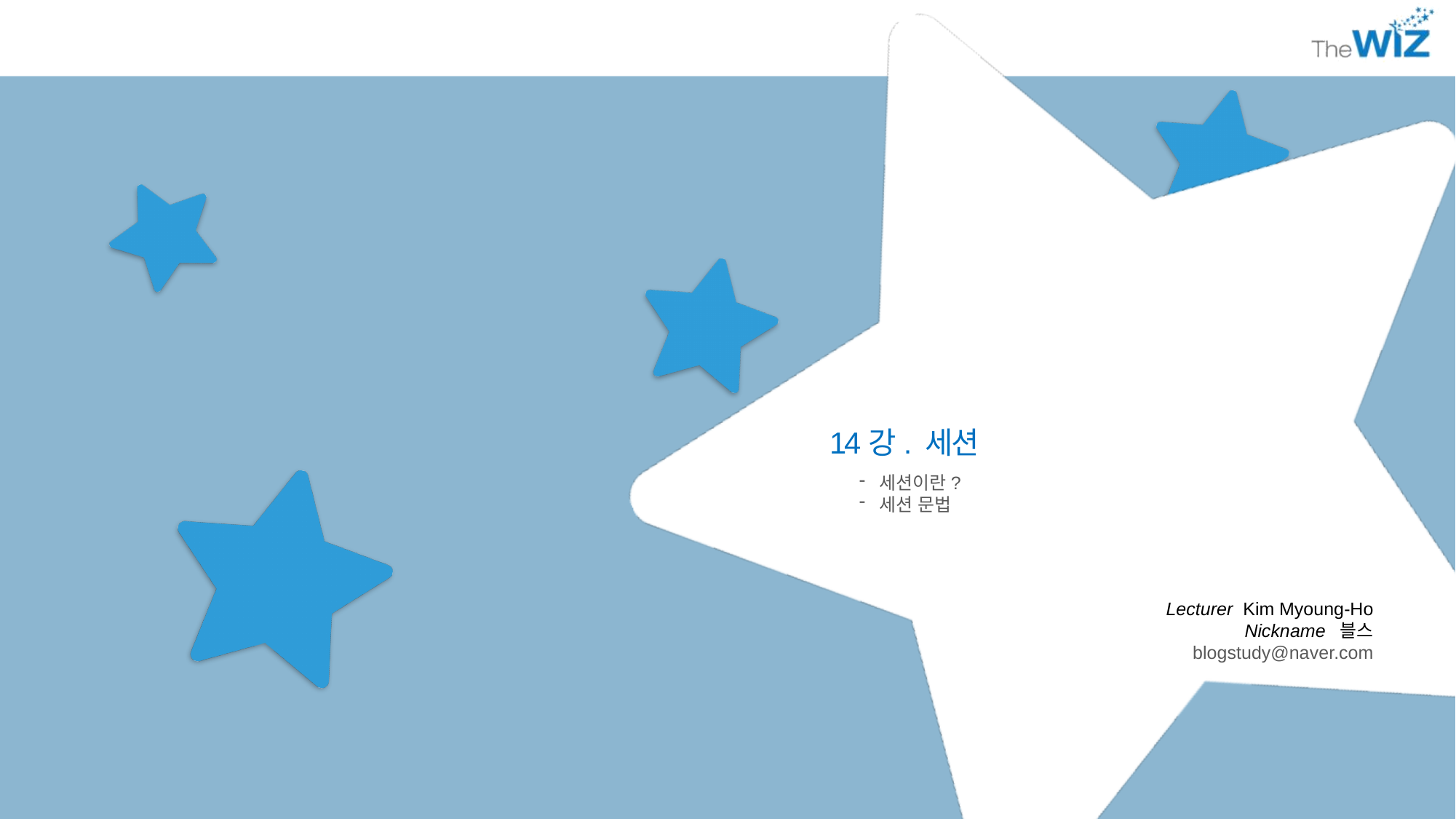

14강. 세션
세션이란?
세션 문법
Lecturer  Kim Myoung-Ho
Nickname  블스
blogstudy@naver.com